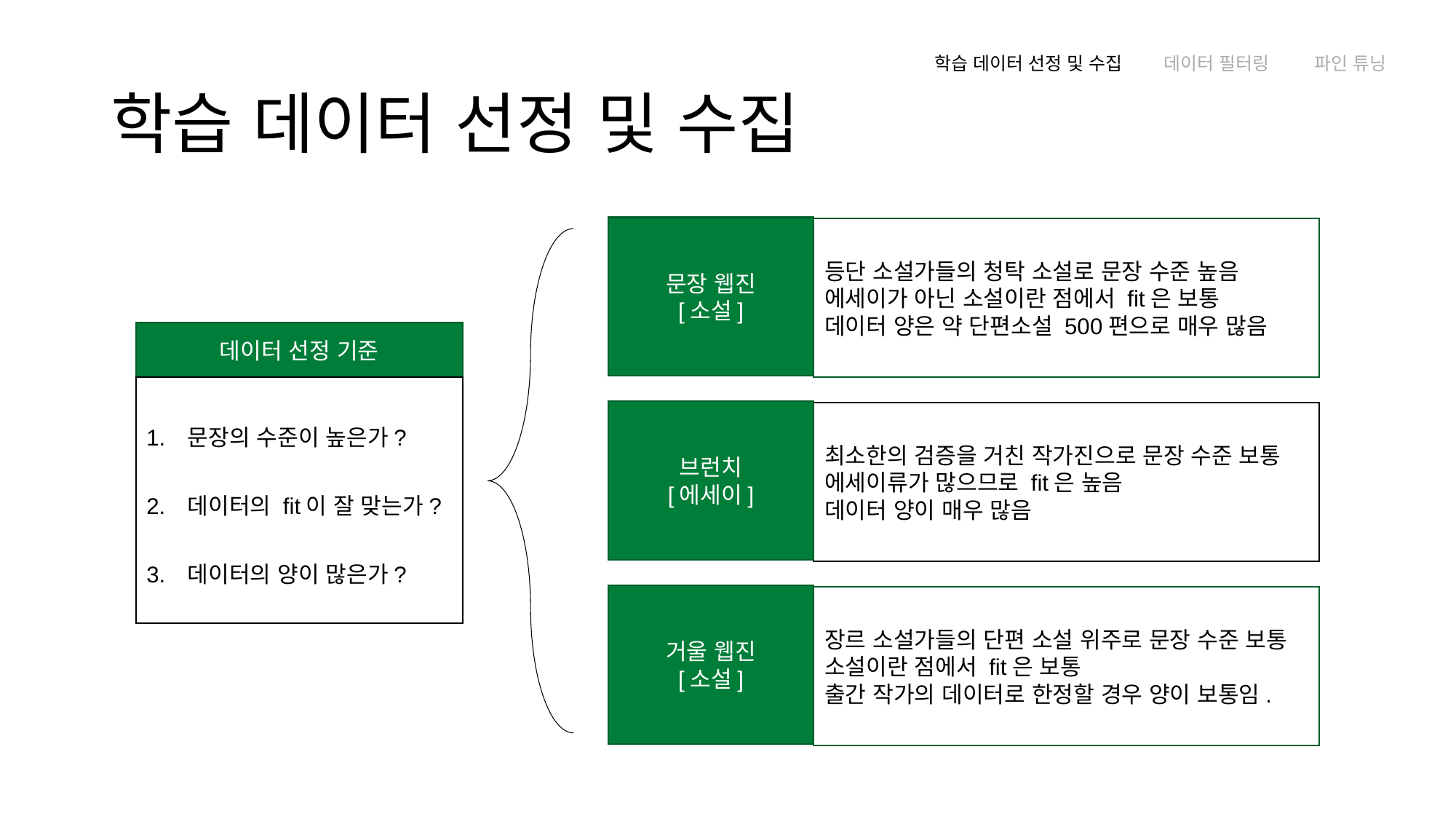

학습 데이터 선정 및 수집
데이터 필터링
파인 튜닝
# 학습 데이터 선정 및 수집
문장 웹진
[소설]
등단 소설가들의 청탁 소설로 문장 수준 높음
에세이가 아닌 소설이란 점에서 fit은 보통
데이터 양은 약 단편소설 500편으로 매우 많음

데이터 선정 기준
문장의 수준이 높은가?
데이터의 fit이 잘 맞는가?
데이터의 양이 많은가?
브런치
[에세이]
최소한의 검증을 거친 작가진으로 문장 수준 보통
에세이류가 많으므로 fit은 높음
데이터 양이 매우 많음
거울 웹진
[소설]
장르 소설가들의 단편 소설 위주로 문장 수준 보통
소설이란 점에서 fit은 보통
출간 작가의 데이터로 한정할 경우 양이 보통임.